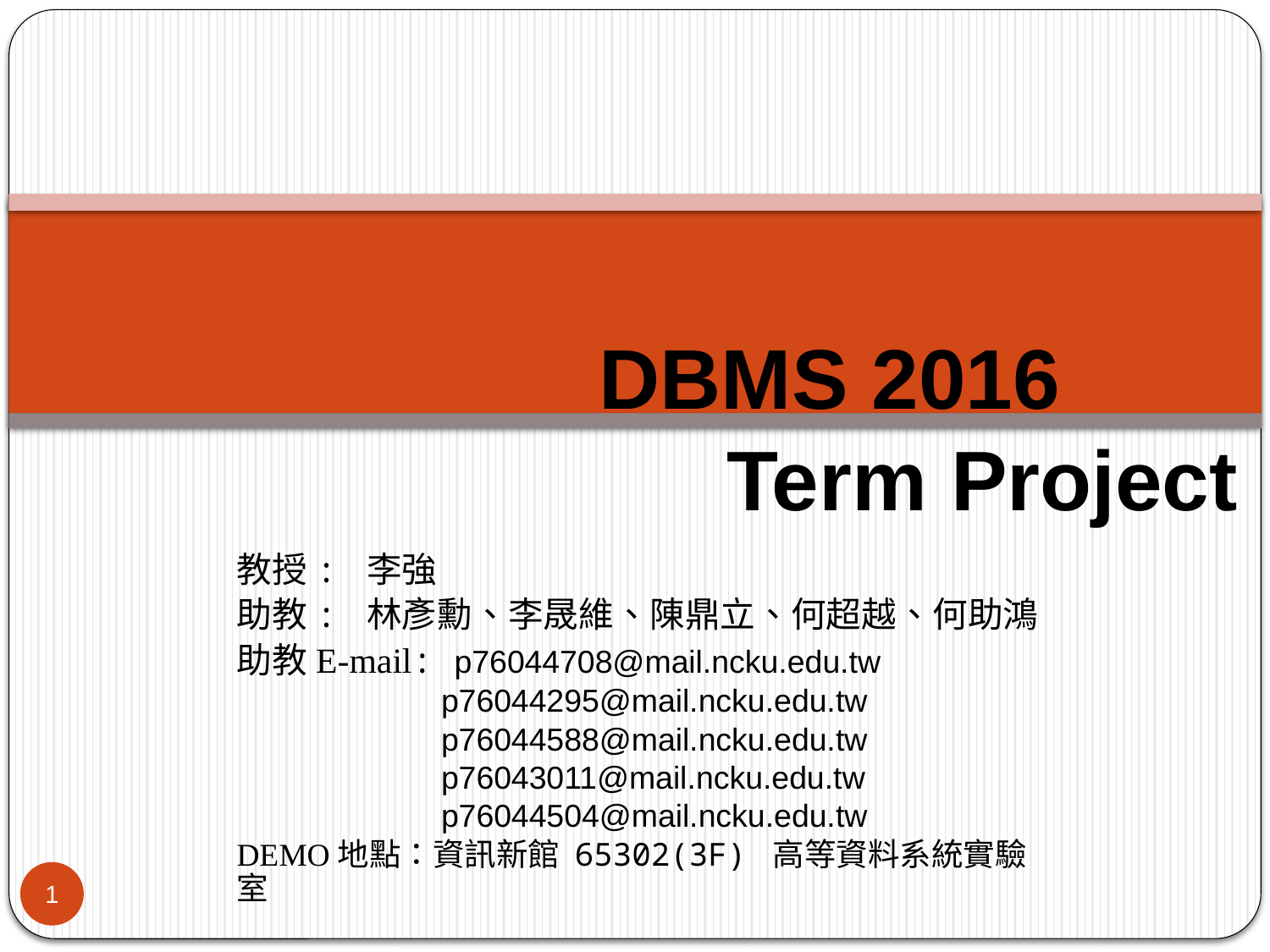

# DBMS 2016 Term Project
教授: 李強
助教: 林彥勳、李晟維、陳鼎立、何超越、何助鴻
助教E-mail: p76044708@mail.ncku.edu.tw
                       p76044295@mail.ncku.edu.tw
                       p76044588@mail.ncku.edu.tw
                       p76043011@mail.ncku.edu.tw
                       p76044504@mail.ncku.edu.tw
DEMO地點：資訊新館 65302(3F) 高等資料系統實驗室
1